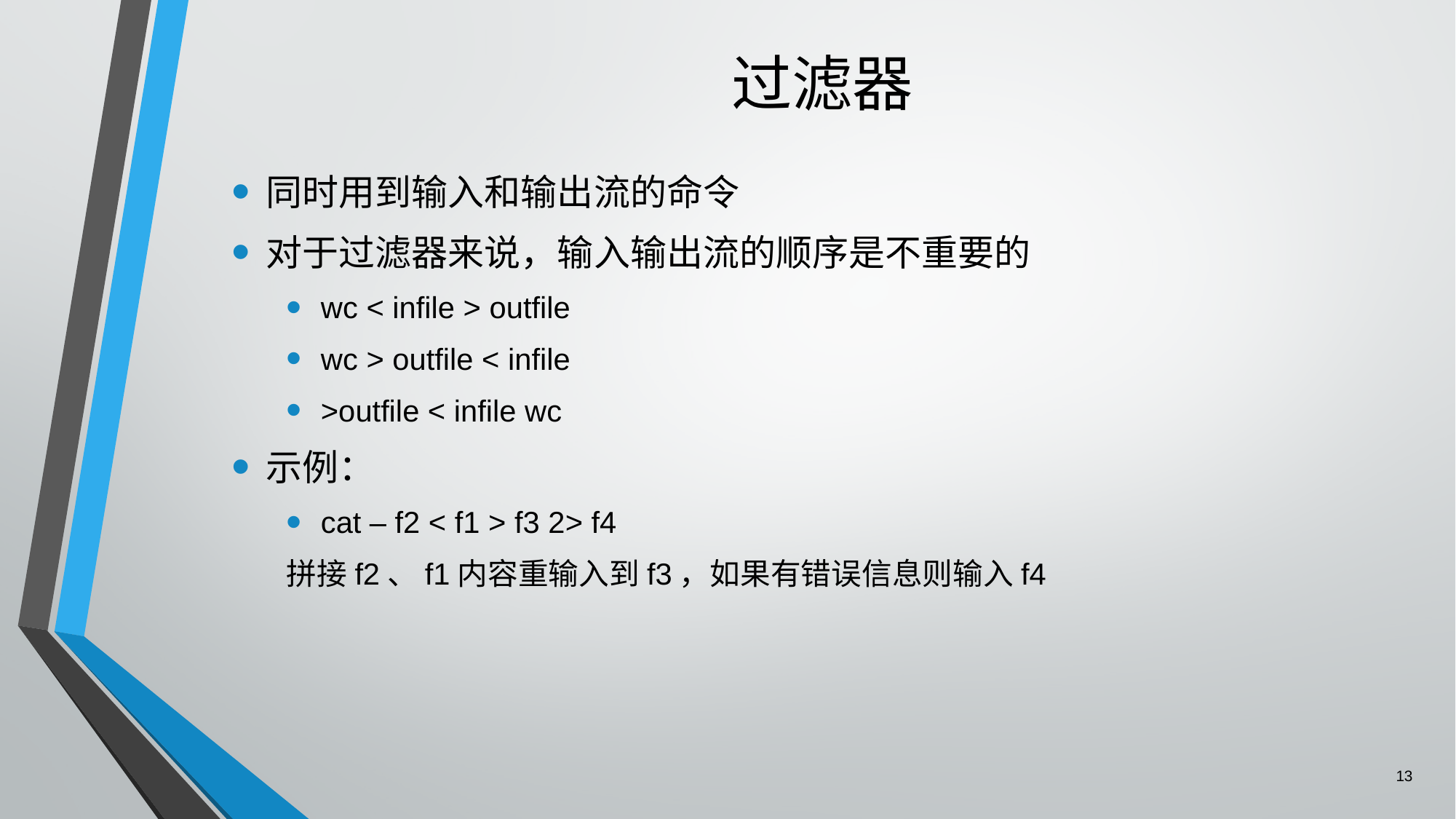

# 过滤器
同时用到输入和输出流的命令
对于过滤器来说，输入输出流的顺序是不重要的
wc < infile > outfile
wc > outfile < infile
>outfile < infile wc
示例：
cat – f2 < f1 > f3 2> f4
拼接f2、f1内容重输入到f3，如果有错误信息则输入f4
13